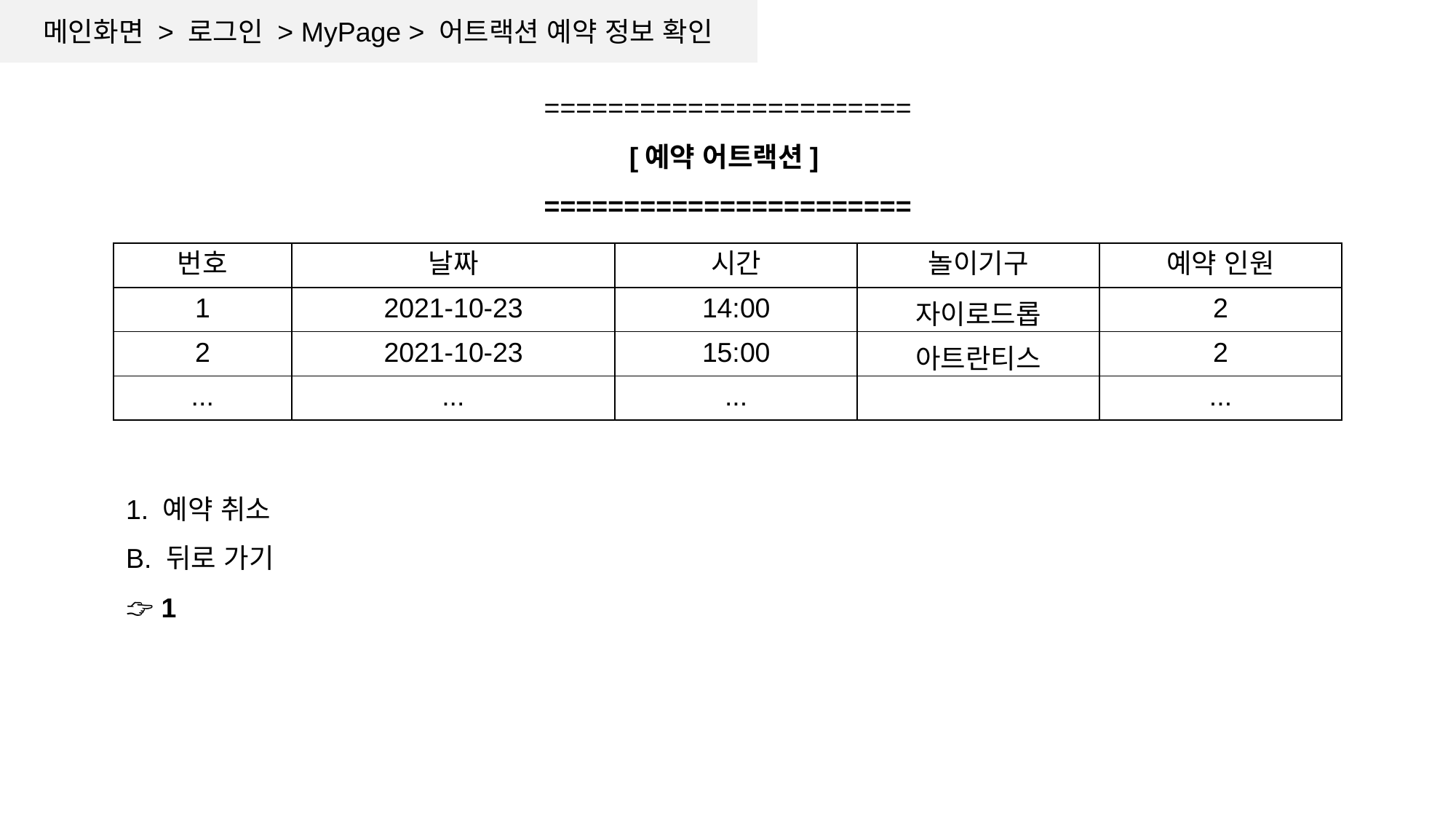

메인화면 > 로그인 > MyPage > 어트랙션 예약 정보 확인
=======================
[예약 어트랙션]
=======================
| 번호 | 날짜 | 시간 | 놀이기구 | 예약 인원 |
| --- | --- | --- | --- | --- |
| 1 | 2021-10-23 | 14:00 | 자이로드롭 | 2 |
| 2 | 2021-10-23 | 15:00 | 아트란티스 | 2 |
| ... | ... | ... |  | ... |
1. 예약 취소
B. 뒤로 가기
👉 1